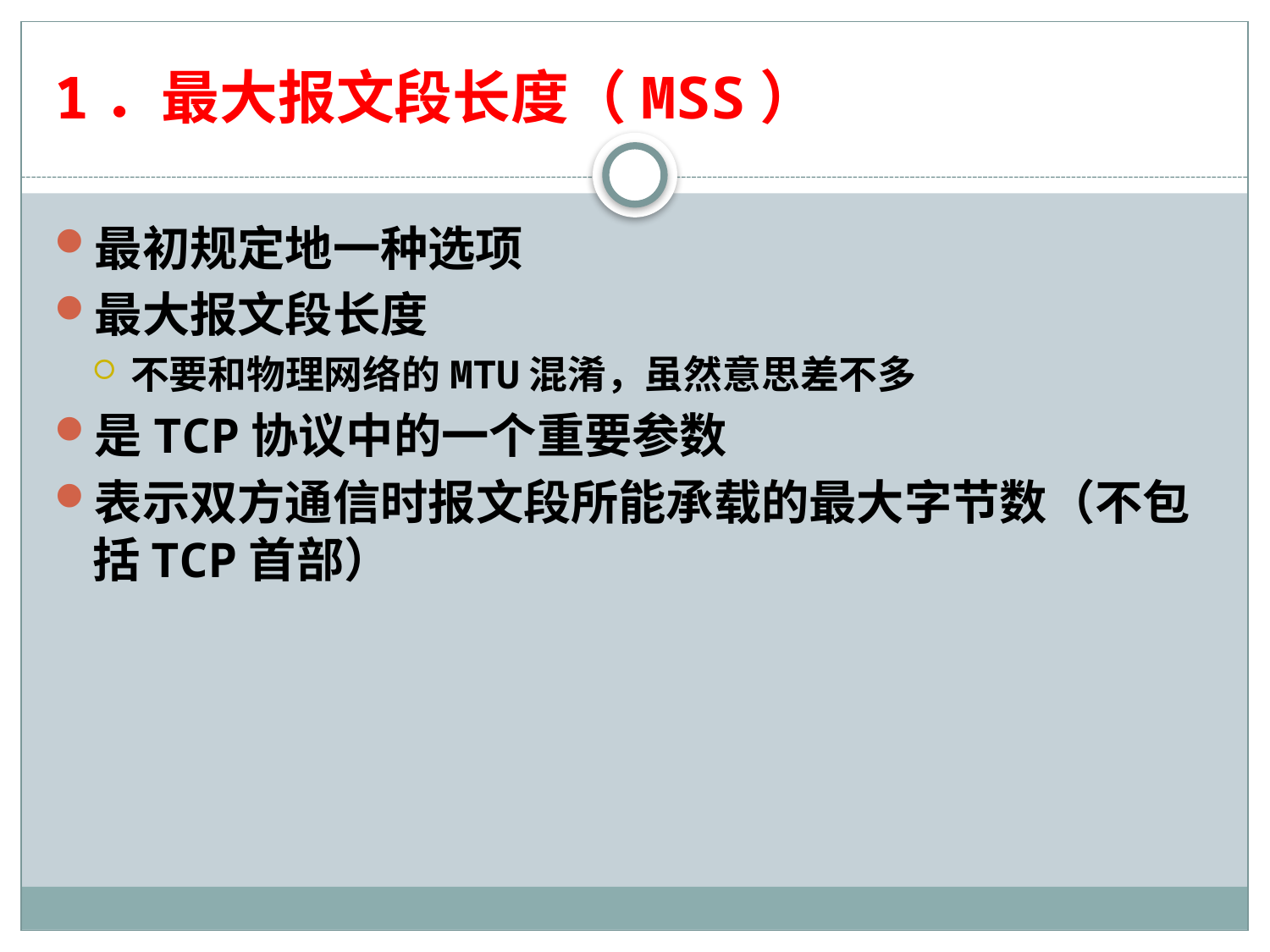

# 1．最大报文段长度（MSS）
最初规定地一种选项
最大报文段长度
不要和物理网络的MTU混淆，虽然意思差不多
是TCP协议中的一个重要参数
表示双方通信时报文段所能承载的最大字节数（不包括TCP首部）